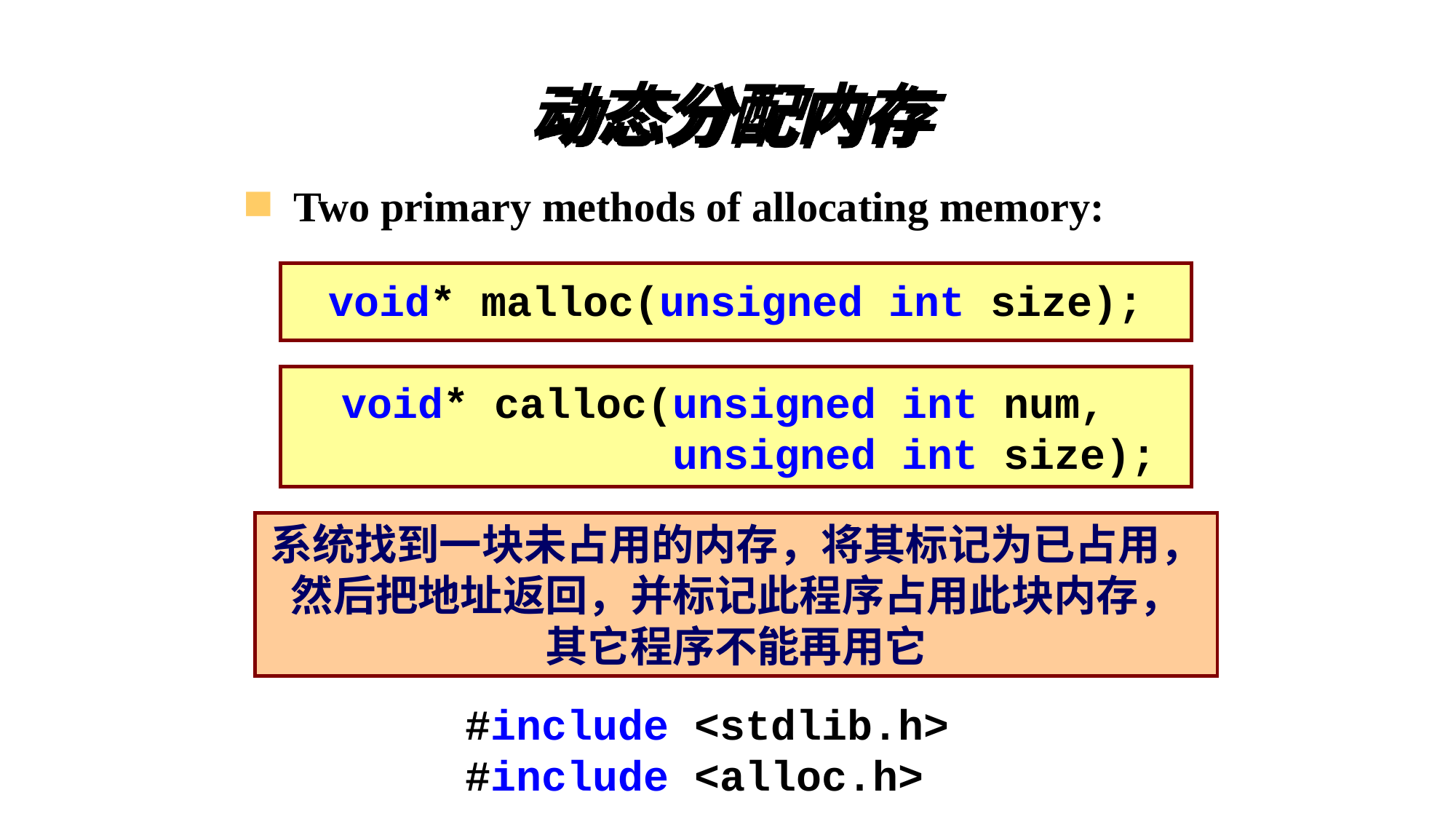

# 动态分配内存
Two primary methods of allocating memory:
void* malloc(unsigned int size);
void* calloc(unsigned int num,
              unsigned int size);
系统找到一块未占用的内存，将其标记为已占用，
然后把地址返回，并标记此程序占用此块内存，
其它程序不能再用它
#include <stdlib.h>
#include <alloc.h>